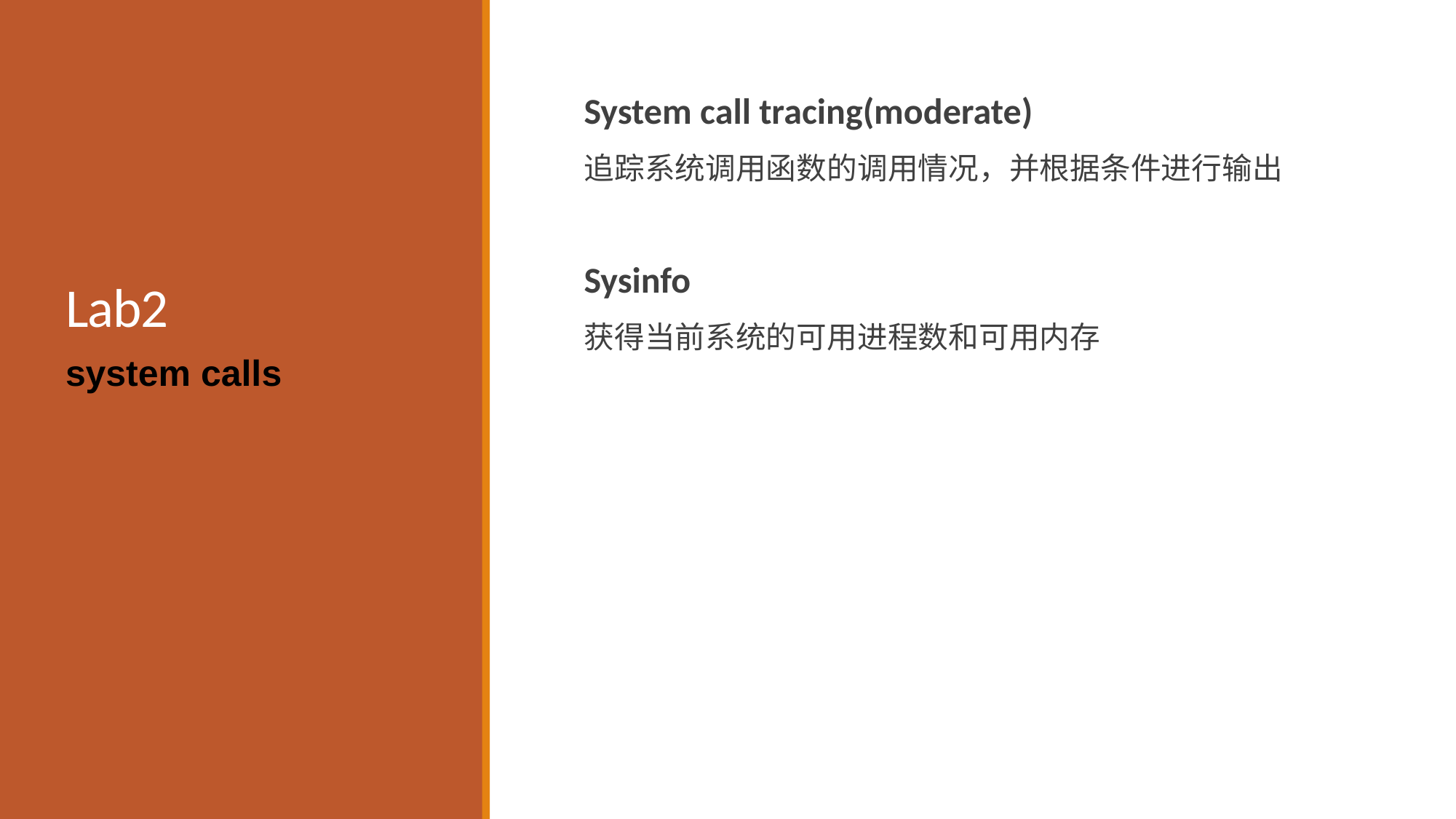

# Lab2
System call tracing(moderate)
追踪系统调用函数的调用情况，并根据条件进行输出

Sysinfo
获得当前系统的可用进程数和可用内存
system calls